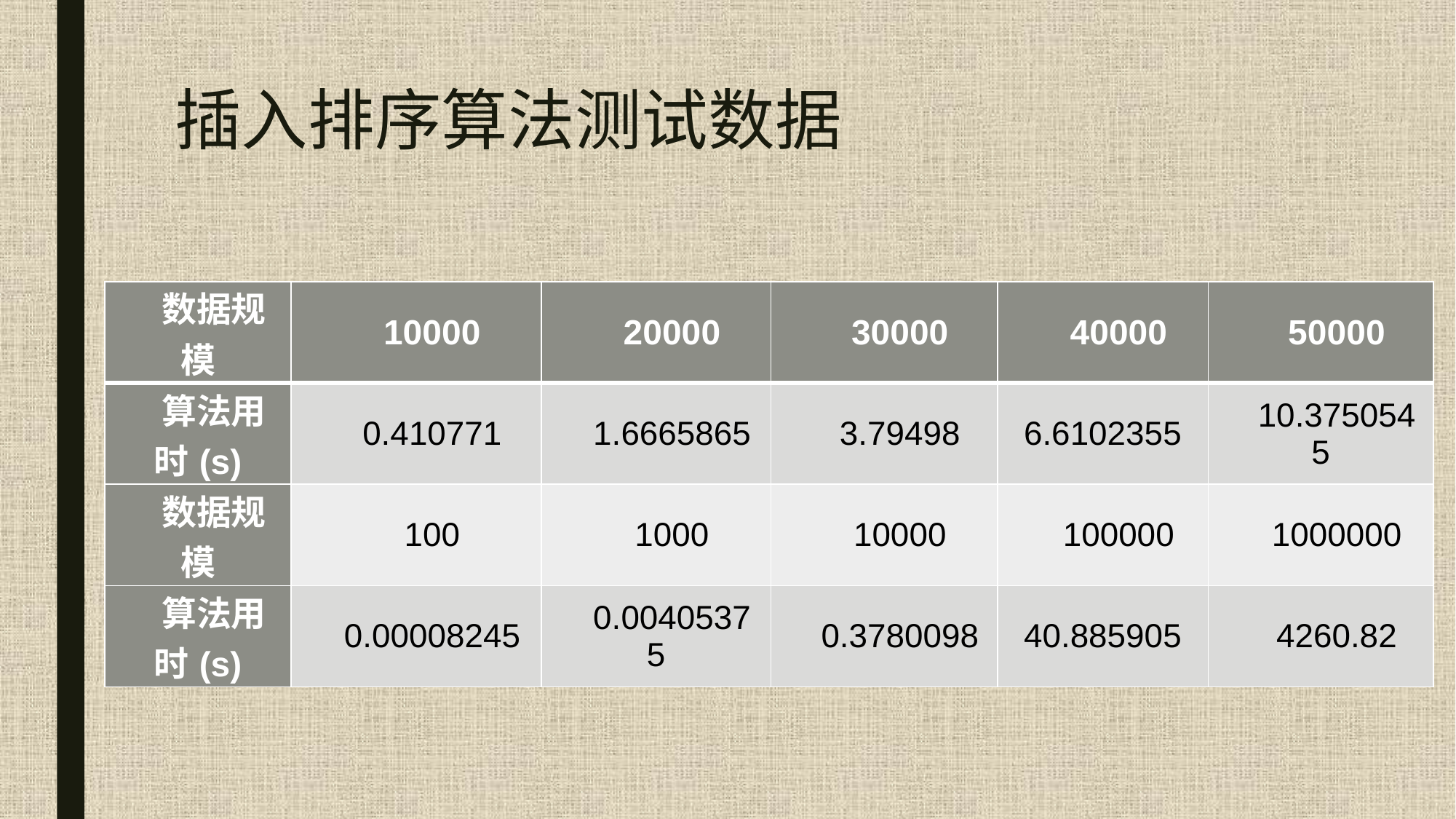

# 插入排序算法测试数据
| 数据规模 | 10000 | 20000 | 30000 | 40000 | 50000 |
| --- | --- | --- | --- | --- | --- |
| 算法用时(s) | 0.410771 | 1.6665865 | 3.79498 | 6.6102355 | 10.3750545 |
| 数据规模 | 100 | 1000 | 10000 | 100000 | 1000000 |
| 算法用时(s) | 0.00008245 | 0.00405375 | 0.3780098 | 40.885905 | 4260.82 |